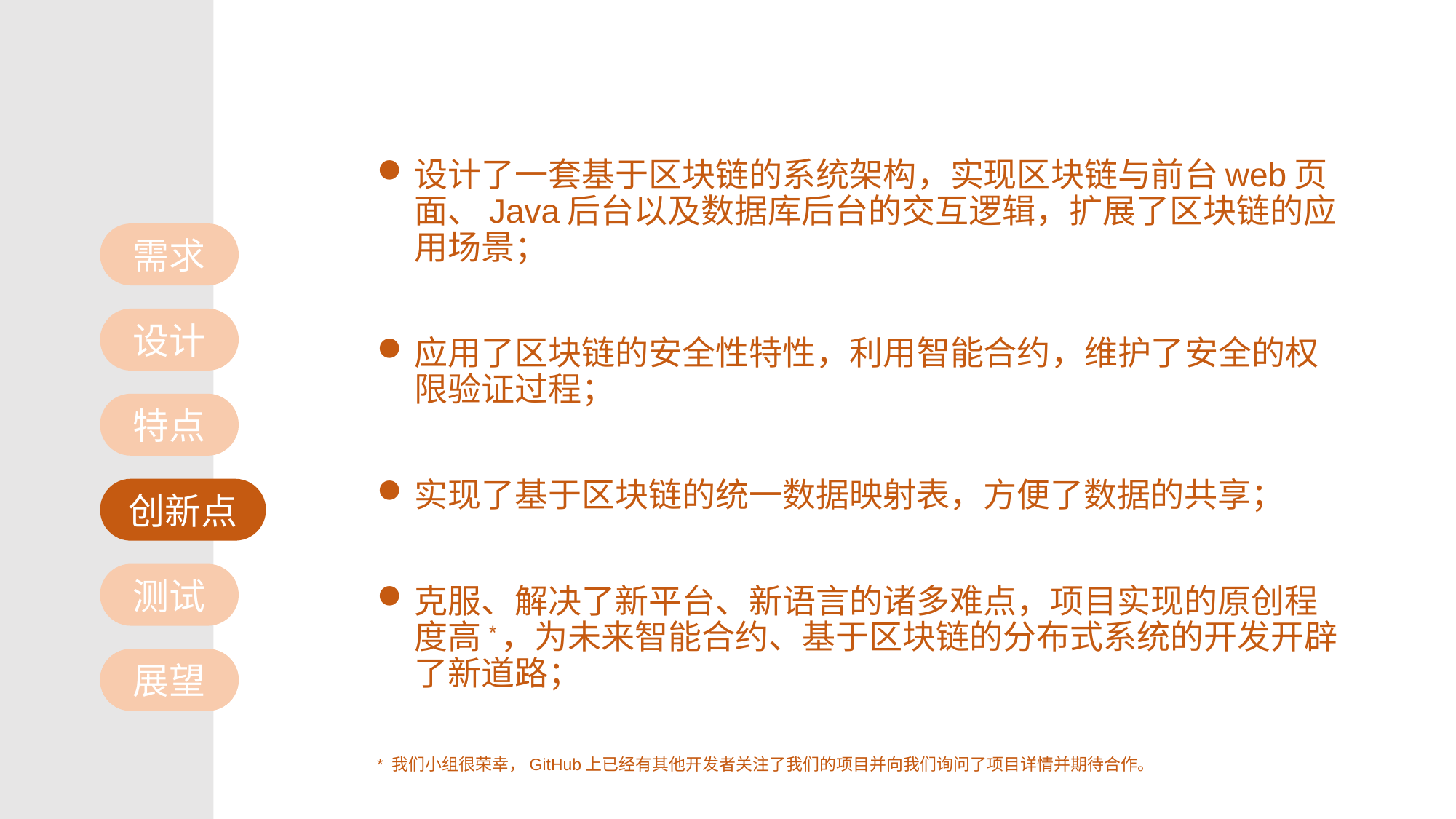

设计了一套基于区块链的系统架构，实现区块链与前台web页面、Java后台以及数据库后台的交互逻辑，扩展了区块链的应用场景；

应用了区块链的安全性特性，利用智能合约，维护了安全的权限验证过程；

实现了基于区块链的统一数据映射表，方便了数据的共享；

克服、解决了新平台、新语言的诸多难点，项目实现的原创程度高*，为未来智能合约、基于区块链的分布式系统的开发开辟了新道路；
* 项目代码原创率约26.6%。此处评估计算项目代码原创率的方法为：项目代码原创率 = 思路原创代码行数/项目非框架自动生成代码行数。
* 我们小组很荣幸，GitHub上已经有其他开发者关注了我们的项目并向我们询问了项目详情并期待合作。

需求
设计
特点
创新点
测试
总结
展望